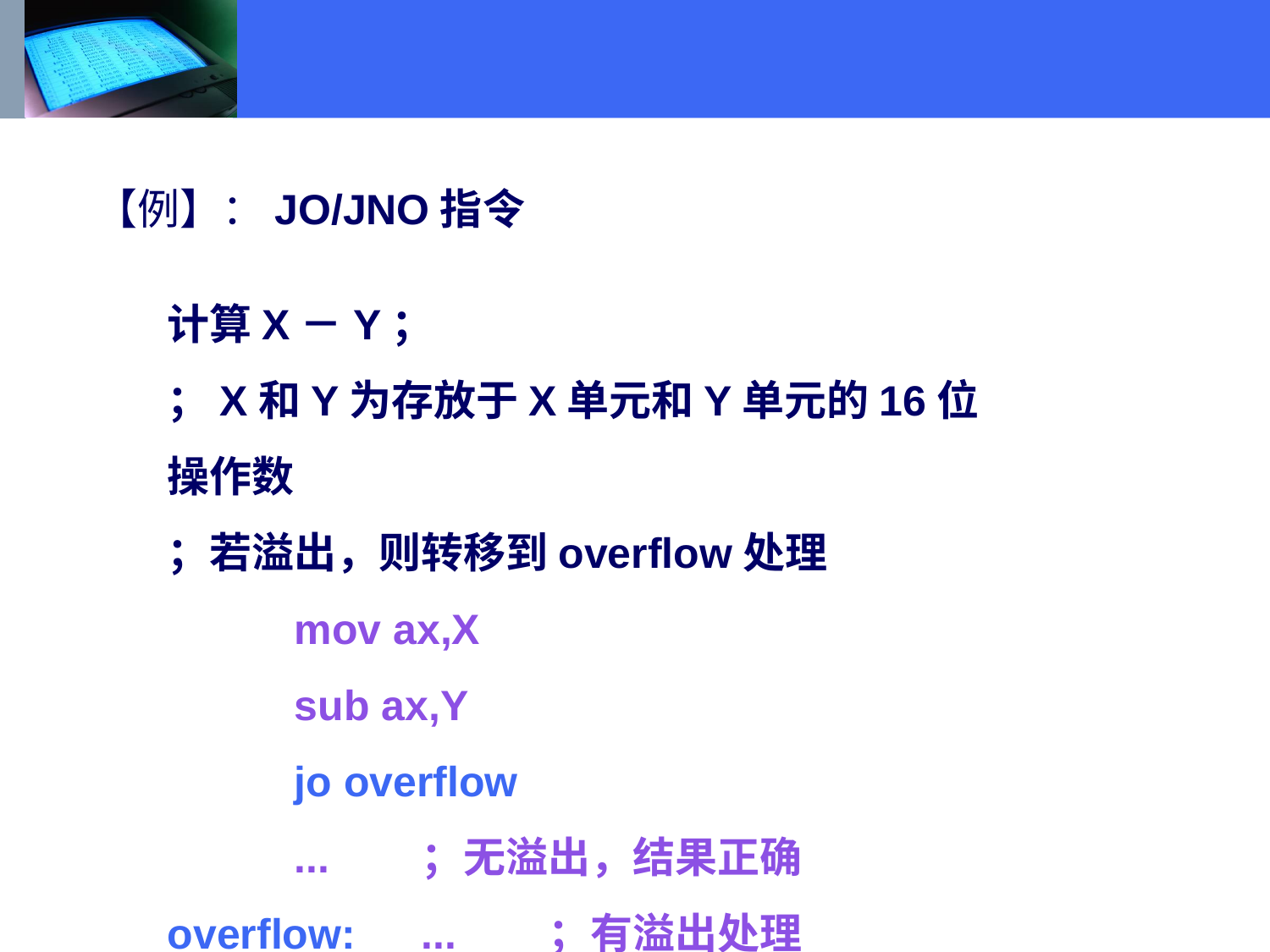

【例】：JO/JNO指令
计算X－Y；
；X和Y为存放于X单元和Y单元的16位操作数
；若溢出，则转移到overflow处理
	mov ax,X
	sub ax,Y
	jo overflow
	...	；无溢出，结果正确
overflow:	...	；有溢出处理